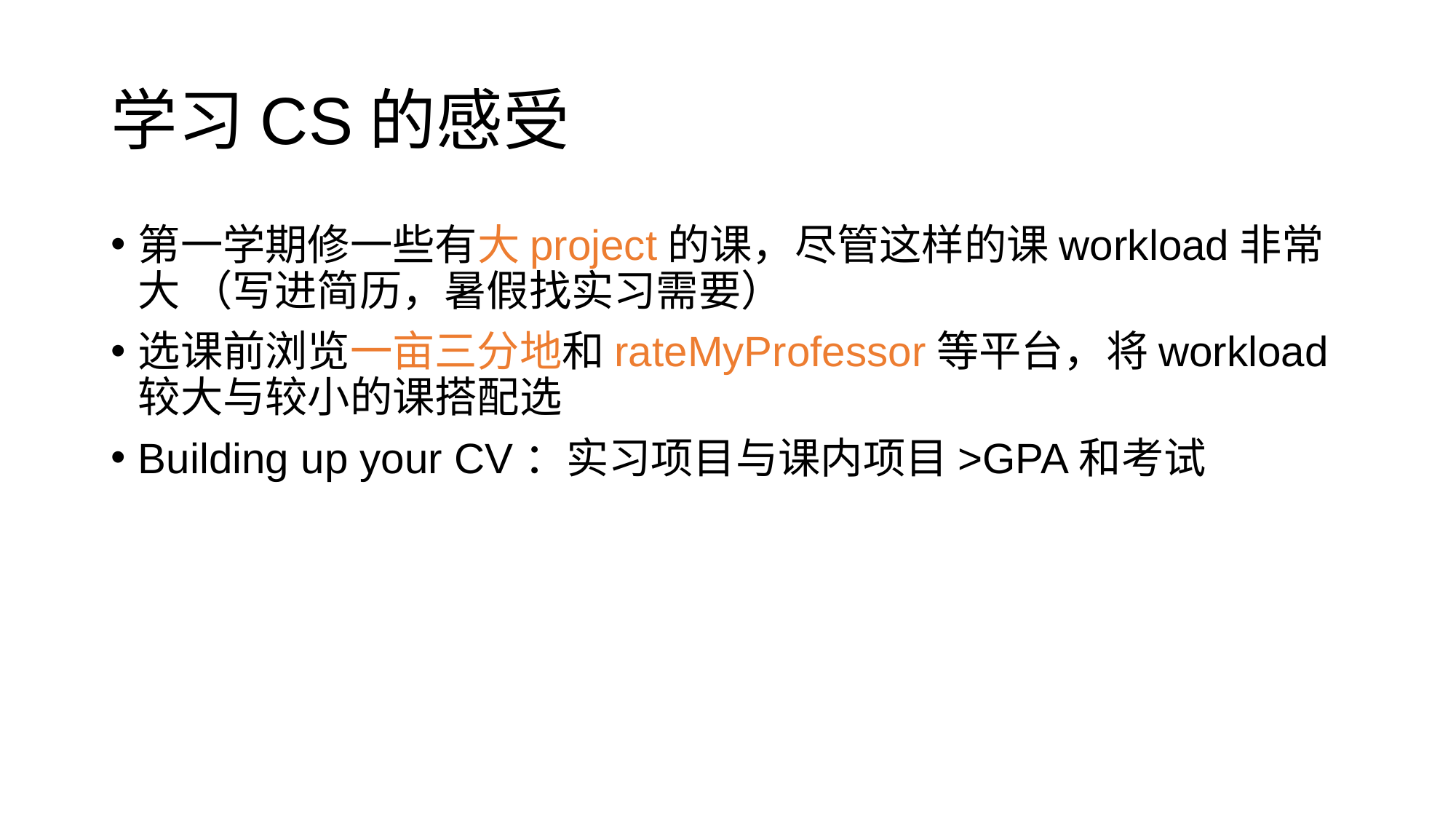

# 学习CS的感受
第一学期修一些有大project的课，尽管这样的课workload非常大 （写进简历，暑假找实习需要）
选课前浏览一亩三分地和rateMyProfessor等平台，将workload较大与较小的课搭配选
Building up your CV：实习项目与课内项目>GPA和考试